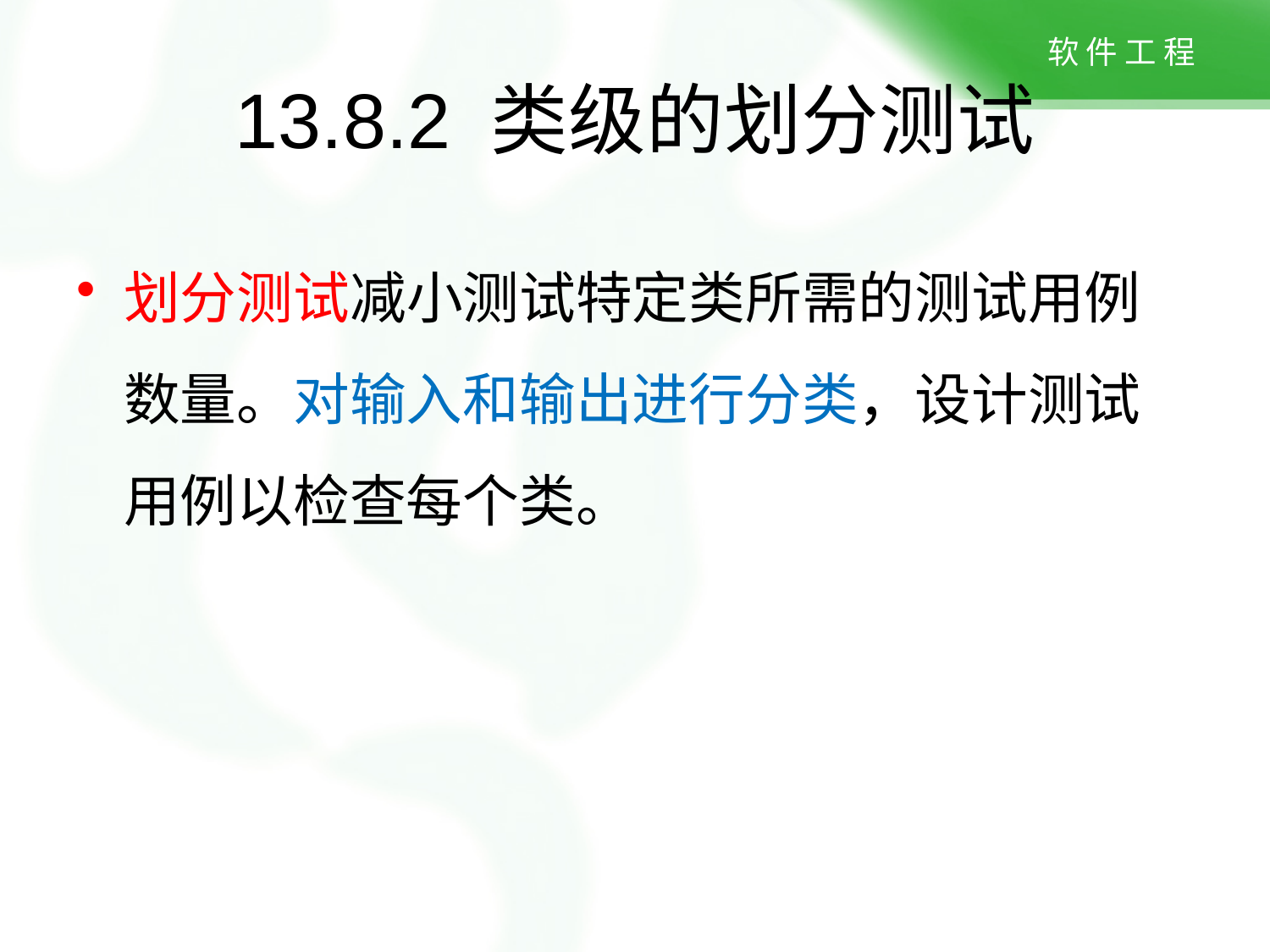

13.8.2 类级的划分测试
划分测试减小测试特定类所需的测试用例数量。对输入和输出进行分类，设计测试用例以检查每个类。